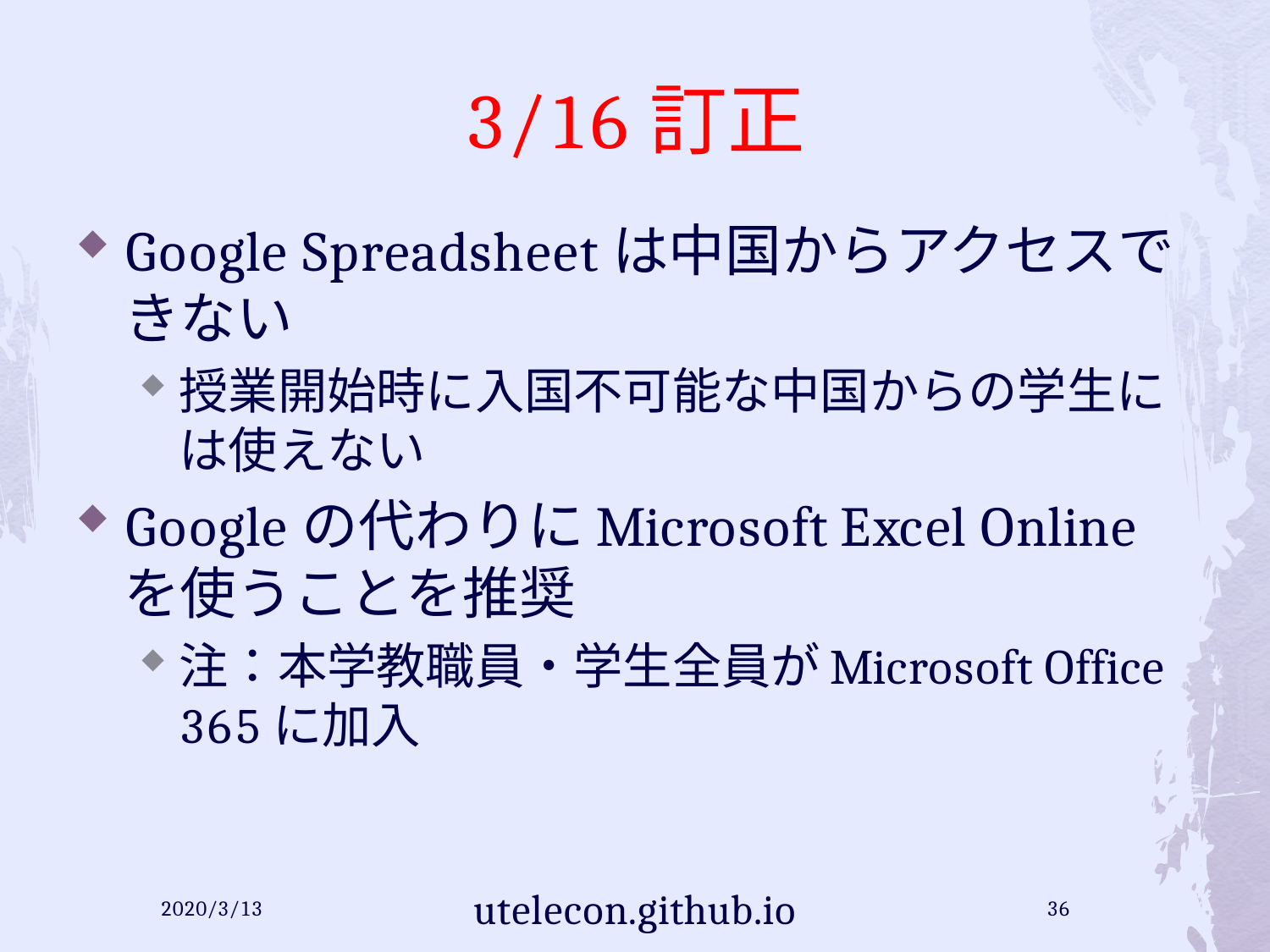

# 3/16訂正
Google Spreadsheetは中国からアクセスできない
授業開始時に入国不可能な中国からの学生には使えない
Googleの代わりにMicrosoft Excel Onlineを使うことを推奨
注：本学教職員・学生全員がMicrosoft Office 365に加入
2020/3/13
utelecon.github.io
36